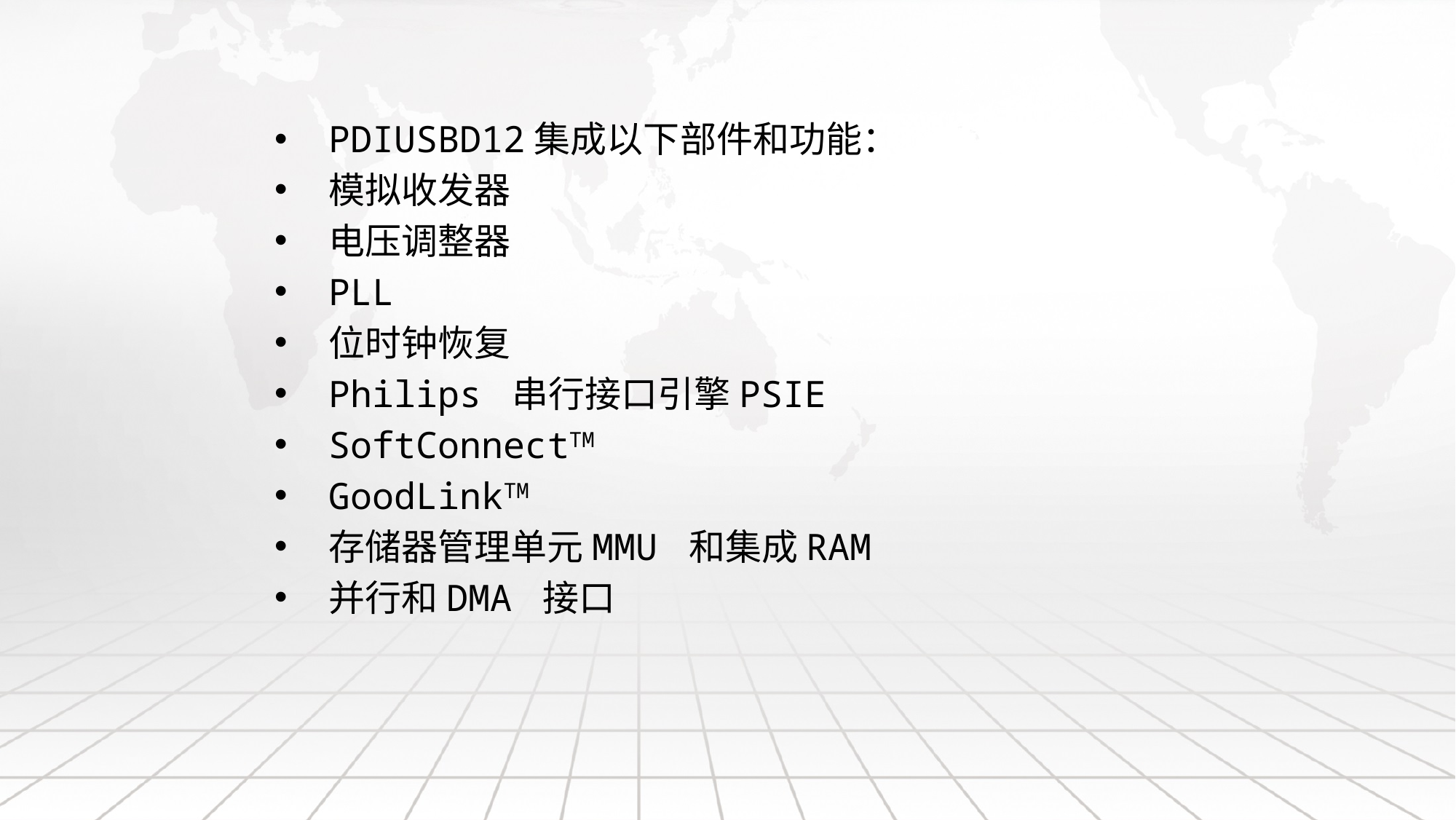

PDIUSBD12集成以下部件和功能：
模拟收发器
电压调整器
PLL
位时钟恢复
Philips 串行接口引擎PSIE
SoftConnectTM
GoodLinkTM
存储器管理单元MMU 和集成RAM
并行和DMA 接口